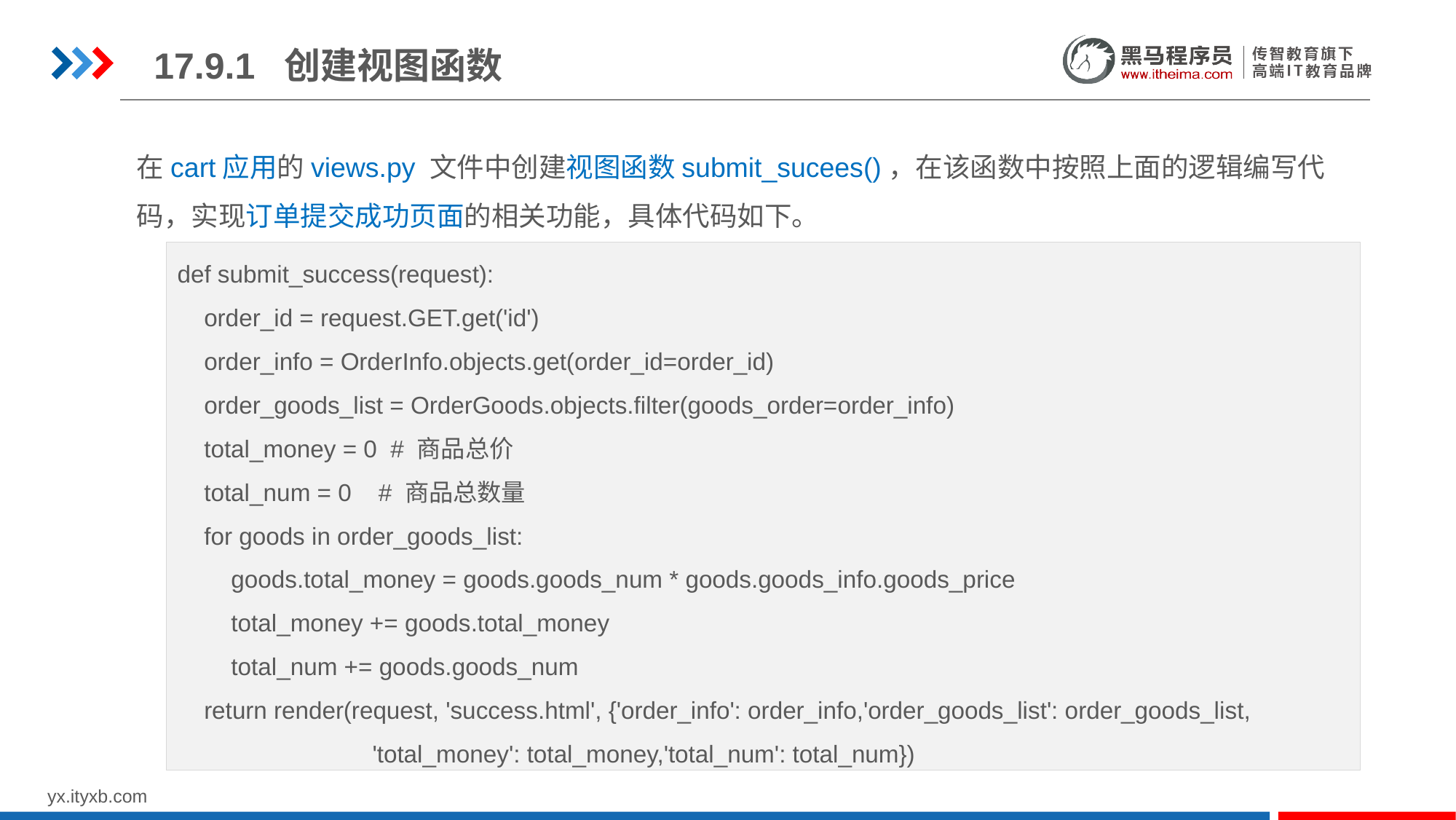

17.9.1  创建视图函数
在cart应用的views.py 文件中创建视图函数submit_sucees()，在该函数中按照上面的逻辑编写代码，实现订单提交成功页面的相关功能，具体代码如下。
def submit_success(request):
    order_id = request.GET.get('id')
    order_info = OrderInfo.objects.get(order_id=order_id)
    order_goods_list = OrderGoods.objects.filter(goods_order=order_info)
    total_money = 0  # 商品总价
    total_num = 0    # 商品总数量
    for goods in order_goods_list:
        goods.total_money = goods.goods_num * goods.goods_info.goods_price
        total_money += goods.total_money
        total_num += goods.goods_num
    return render(request, 'success.html', {'order_info': order_info,'order_goods_list': order_goods_list,
                             'total_money': total_money,'total_num': total_num})